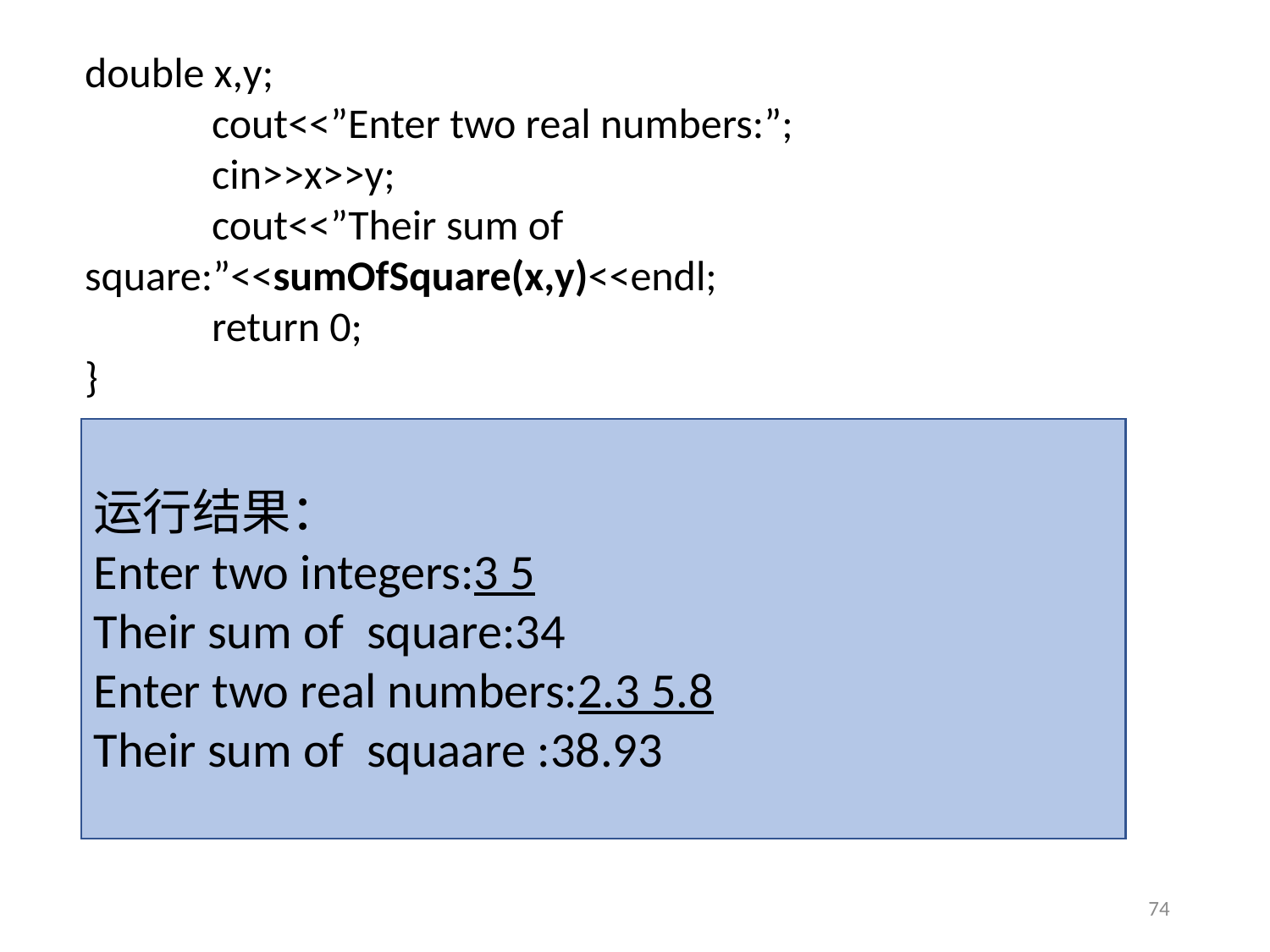

double x,y;
	cout<<”Enter two real numbers:”;
	cin>>x>>y;
	cout<<”Their sum of square:”<<sumOfSquare(x,y)<<endl;
	return 0;
}

运行结果：
Enter two integers:3 5
Their sum of  square:34
Enter two real numbers:2.3 5.8
Their sum of  squaare :38.93
74